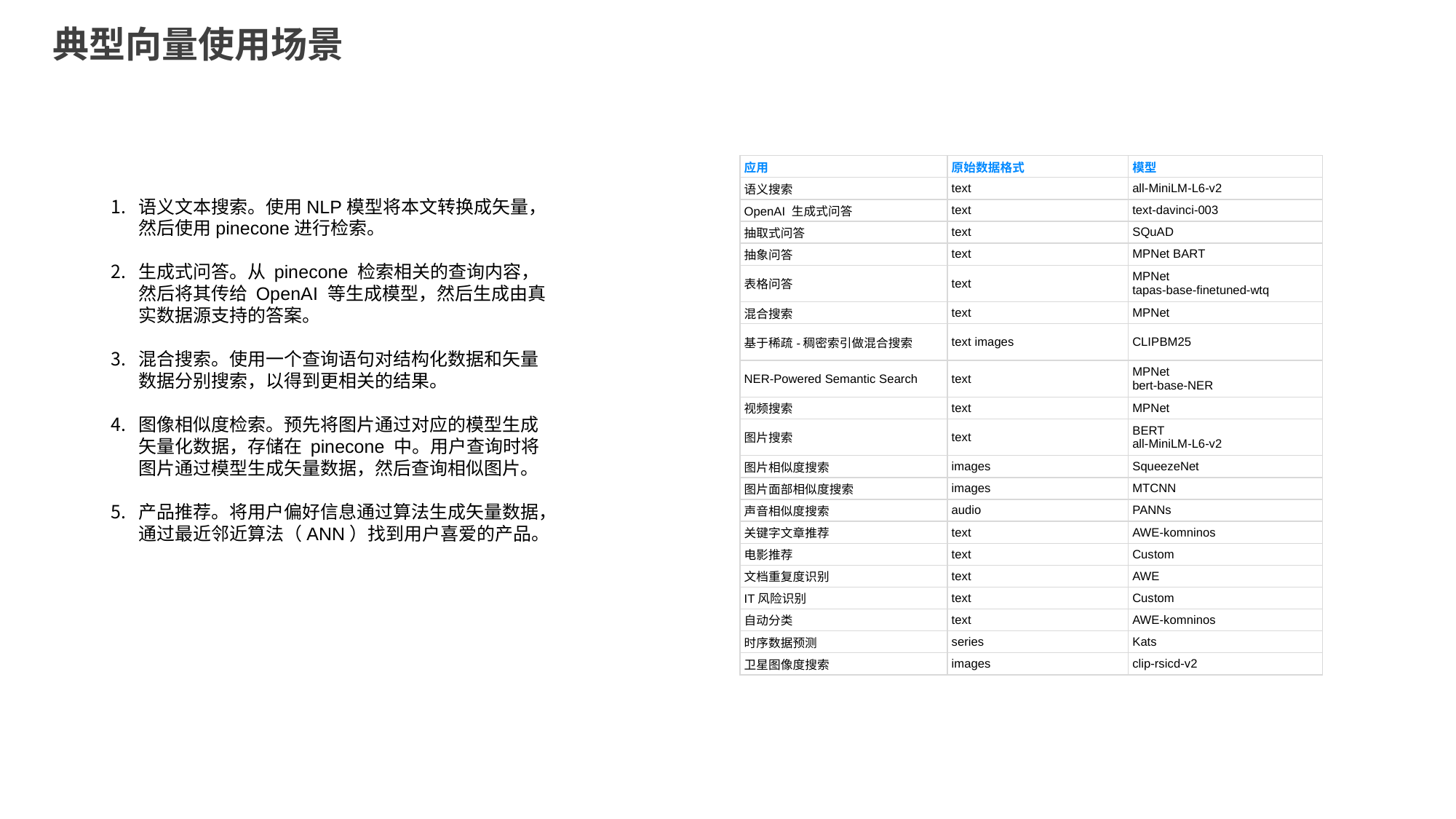

# 典型向量使用场景
| 应用 | 原始数据格式 | 模型 |
| --- | --- | --- |
| 语义搜索 | text | all-MiniLM-L6-v2 |
| OpenAI 生成式问答 | text | text-davinci-003 |
| 抽取式问答 | text | SQuAD |
| 抽象问答 | text | MPNet BART |
| 表格问答 | text | MPNet tapas-base-finetuned-wtq |
| 混合搜索 | text | MPNet |
| 基于稀疏-稠密索引做混合搜索 | text images | CLIPBM25 |
| NER-Powered Semantic Search | text | MPNet bert-base-NER |
| 视频搜索 | text | MPNet |
| 图片搜索 | text | BERT all-MiniLM-L6-v2 |
| 图片相似度搜索 | images | SqueezeNet |
| 图片面部相似度搜索 | images | MTCNN |
| 声音相似度搜索 | audio | PANNs |
| 关键字文章推荐 | text | AWE-komninos |
| 电影推荐 | text | Custom |
| 文档重复度识别 | text | AWE |
| IT风险识别 | text | Custom |
| 自动分类 | text | AWE-komninos |
| 时序数据预测 | series | Kats |
| 卫星图像度搜索 | images | clip-rsicd-v2 |
语义文本搜索。使用NLP模型将本文转换成矢量，然后使用pinecone进行检索。

生成式问答。从 pinecone 检索相关的查询内容，然后将其传给 OpenAI 等生成模型，然后生成由真实数据源支持的答案。

混合搜索。使用一个查询语句对结构化数据和矢量数据分别搜索，以得到更相关的结果。

图像相似度检索。预先将图片通过对应的模型生成矢量化数据，存储在 pinecone 中。用户查询时将图片通过模型生成矢量数据，然后查询相似图片。

产品推荐。将用户偏好信息通过算法生成矢量数据，通过最近邻近算法（ANN）找到用户喜爱的产品。